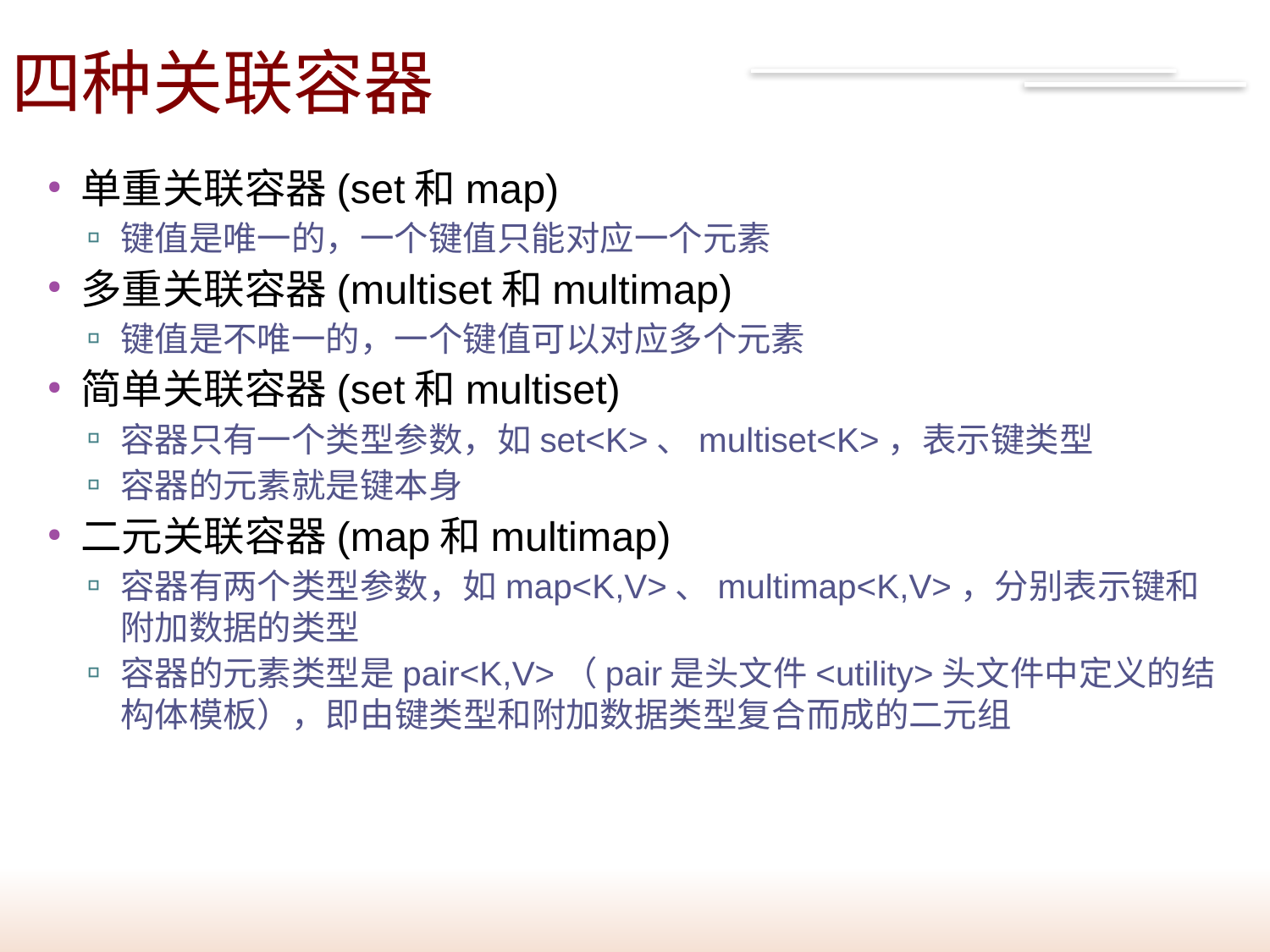

# 四种关联容器
77
单重关联容器(set和map)
键值是唯一的，一个键值只能对应一个元素
多重关联容器(multiset和multimap)
键值是不唯一的，一个键值可以对应多个元素
简单关联容器(set和multiset)
容器只有一个类型参数，如set<K>、multiset<K>，表示键类型
容器的元素就是键本身
二元关联容器(map和multimap)
容器有两个类型参数，如map<K,V>、multimap<K,V>，分别表示键和附加数据的类型
容器的元素类型是pair<K,V>（pair是头文件<utility>头文件中定义的结构体模板），即由键类型和附加数据类型复合而成的二元组